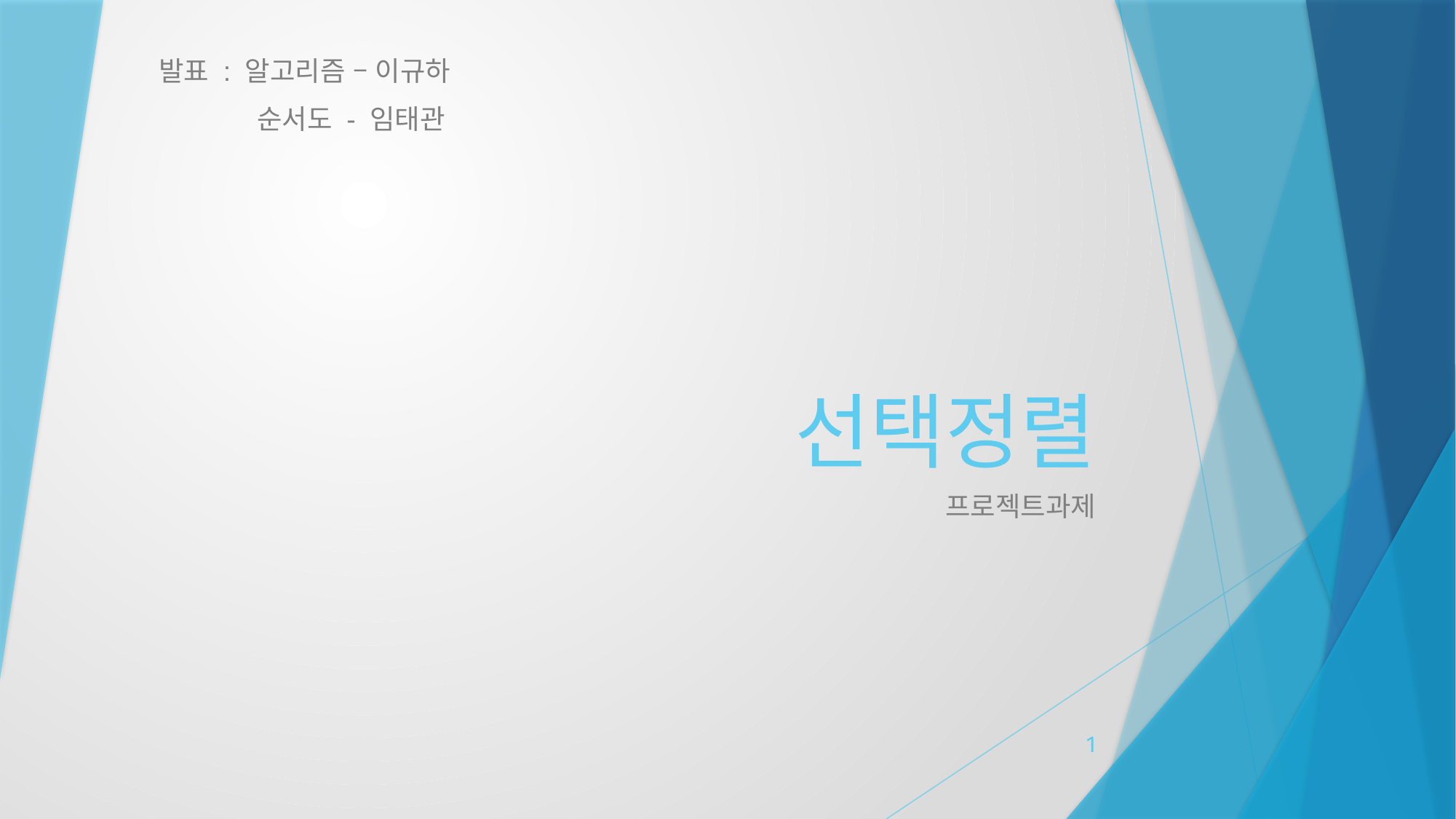

발표 : 알고리즘 – 이규하
            순서도 - 임태관
# 선택정렬
	프로젝트과제
1